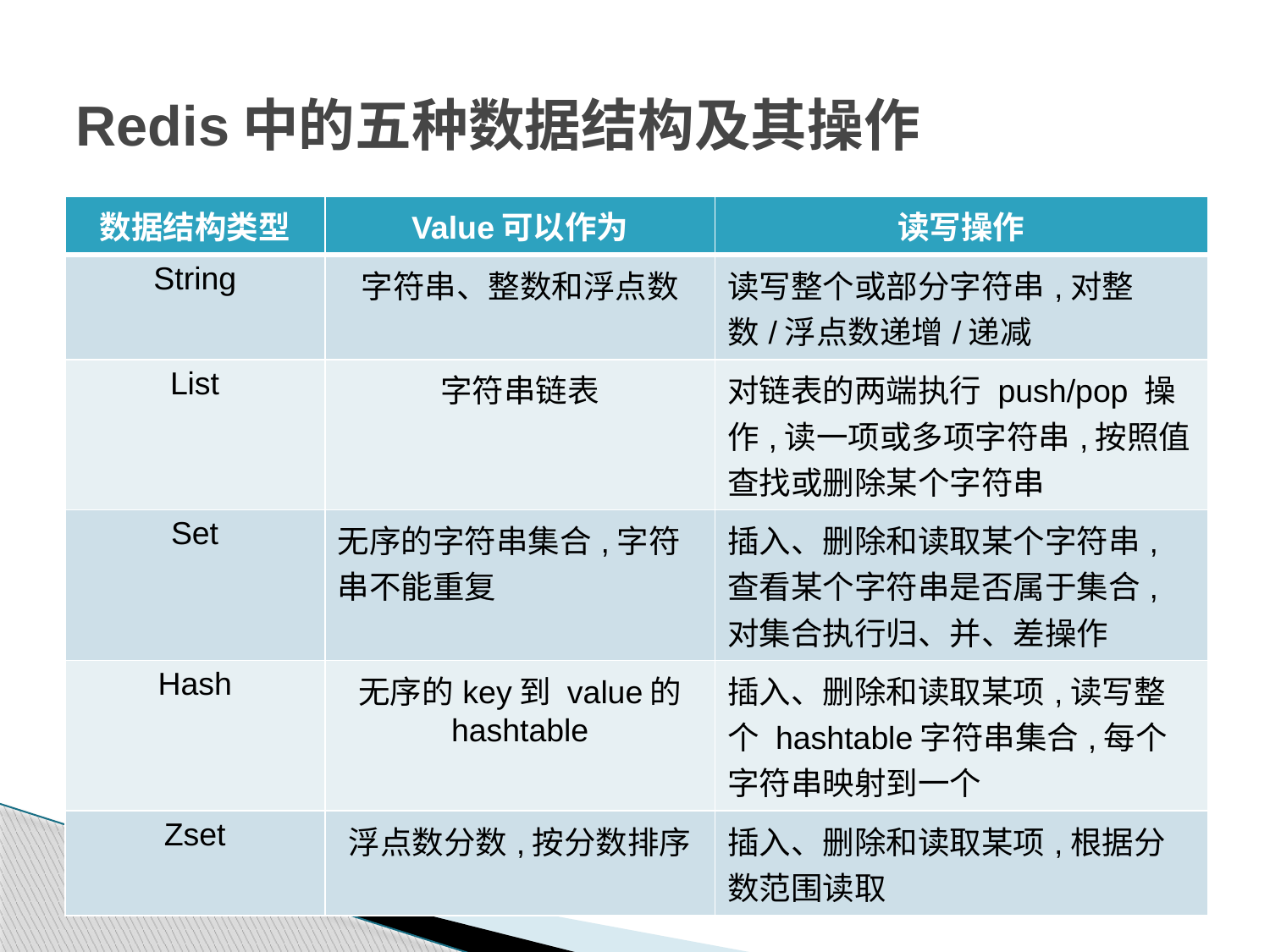

# Redis中的五种数据结构及其操作
| 数据结构类型 | Value可以作为 | 读写操作 |
| --- | --- | --- |
| String | 字符串、整数和浮点数 | 读写整个或部分字符串,对整数/浮点数递增/递减 |
| List | 字符串链表 | 对链表的两端执行 push/pop 操作,读一项或多项字符串,按照值查找或删除某个字符串 |
| Set | 无序的字符串集合,字符串不能重复 | 插入、删除和读取某个字符串,查看某个字符串是否属于集合,对集合执行归、并、差操作 |
| Hash | 无序的key到 value的 hashtable | 插入、删除和读取某项,读写整个 hashtable字符串集合,每个字符串映射到一个 |
| Zset | 浮点数分数,按分数排序 | 插入、删除和读取某项,根据分数范围读取 |